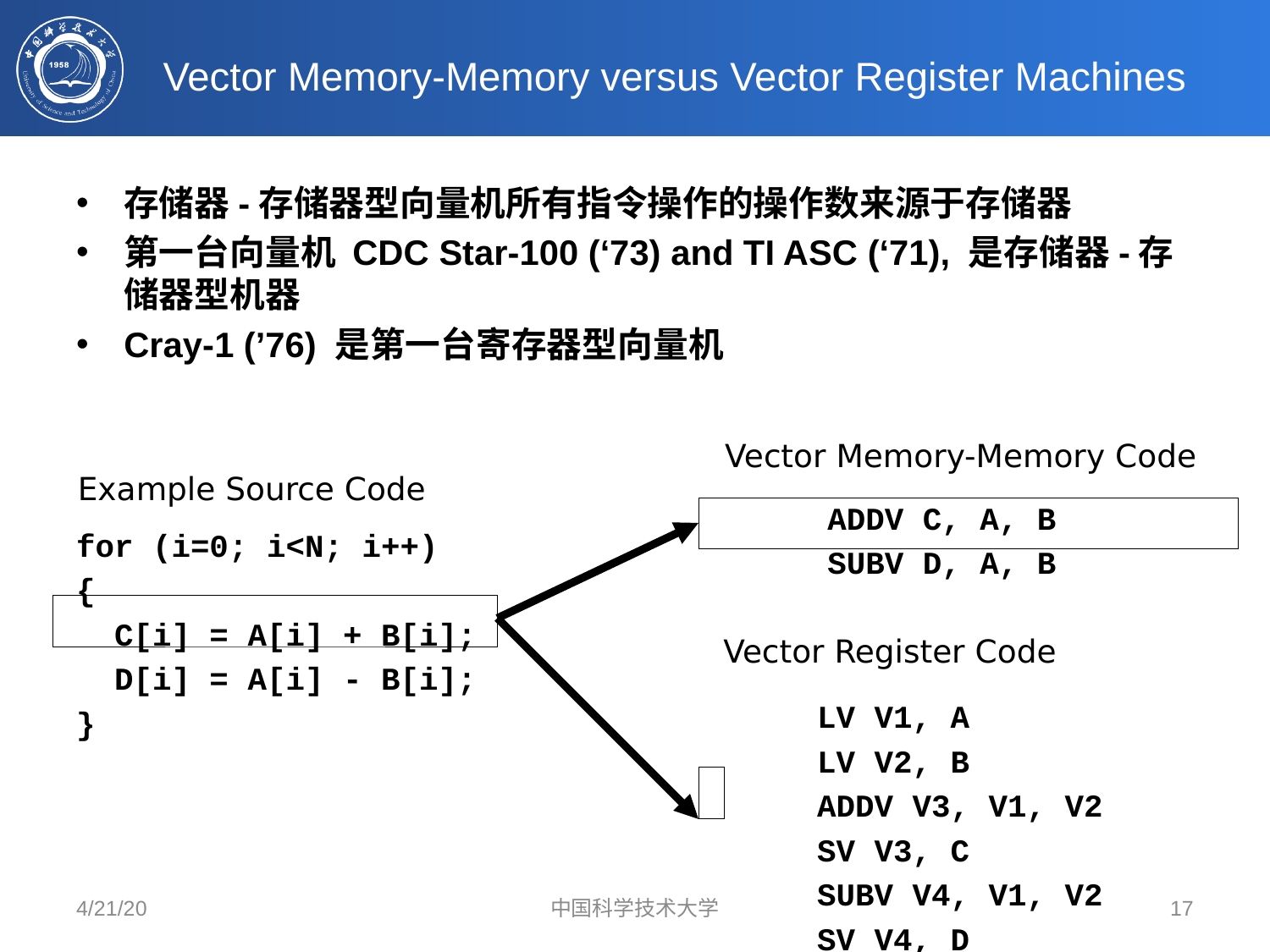

# Vector Memory-Memory versus Vector Register Machines
存储器-存储器型向量机所有指令操作的操作数来源于存储器
第一台向量机 CDC Star-100 (‘73) and TI ASC (‘71), 是存储器-存储器型机器
Cray-1 (’76) 是第一台寄存器型向量机
Vector Memory-Memory Code
ADDV C, A, B
SUBV D, A, B

Example Source Code
for (i=0; i<N; i++)
{
  C[i] = A[i] + B[i];
  D[i] = A[i] - B[i];
}

Vector Register Code
LV V1, A
LV V2, B
ADDV V3, V1, V2
SV V3, C
SUBV V4, V1, V2
SV V4, D

4/21/20
中国科学技术大学
17